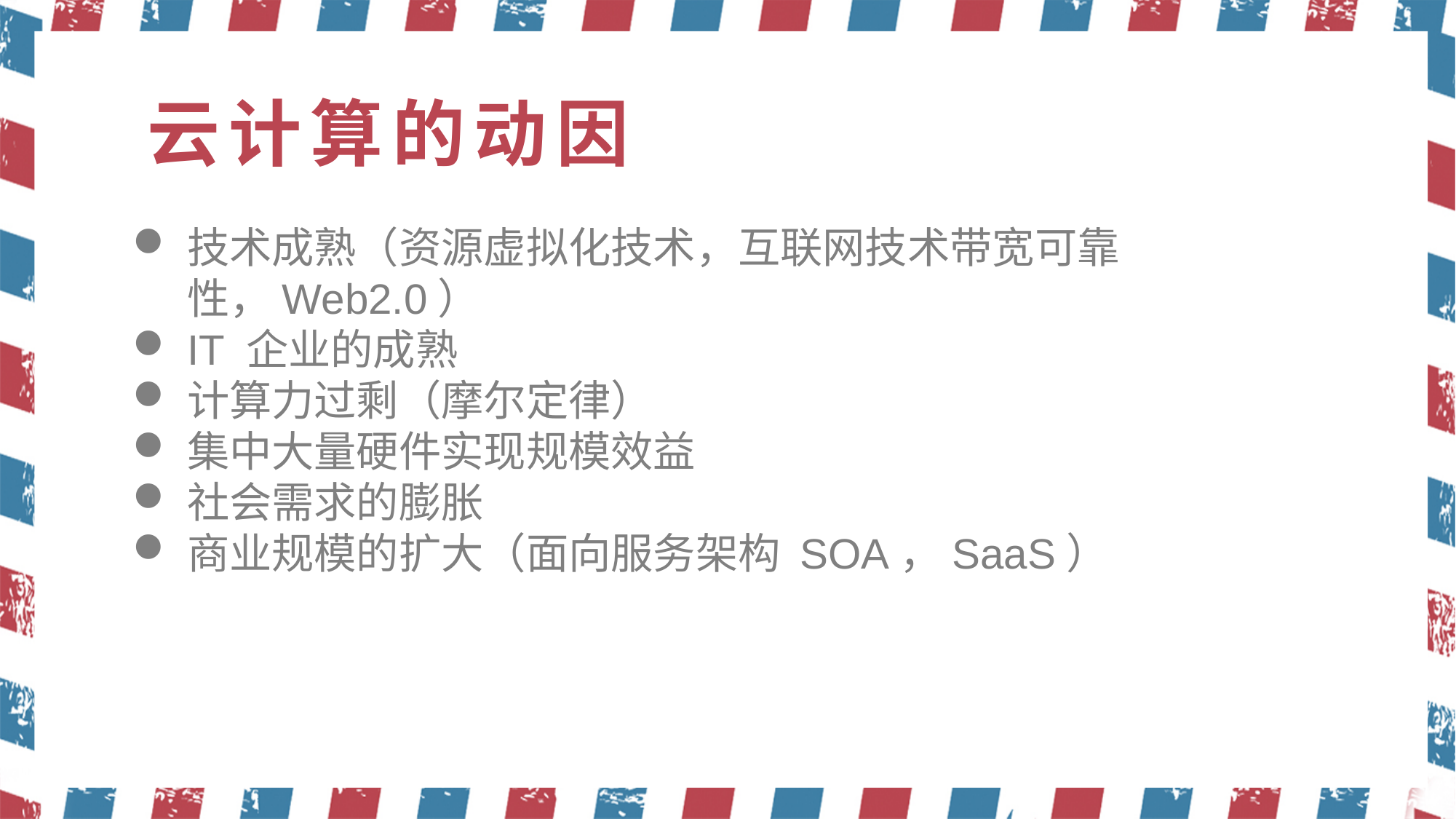

云计算的动因
技术成熟（资源虚拟化技术，互联网技术带宽可靠性，Web2.0）
IT 企业的成熟
计算力过剩（摩尔定律）
集中大量硬件实现规模效益
社会需求的膨胀
商业规模的扩大（面向服务架构 SOA，SaaS）